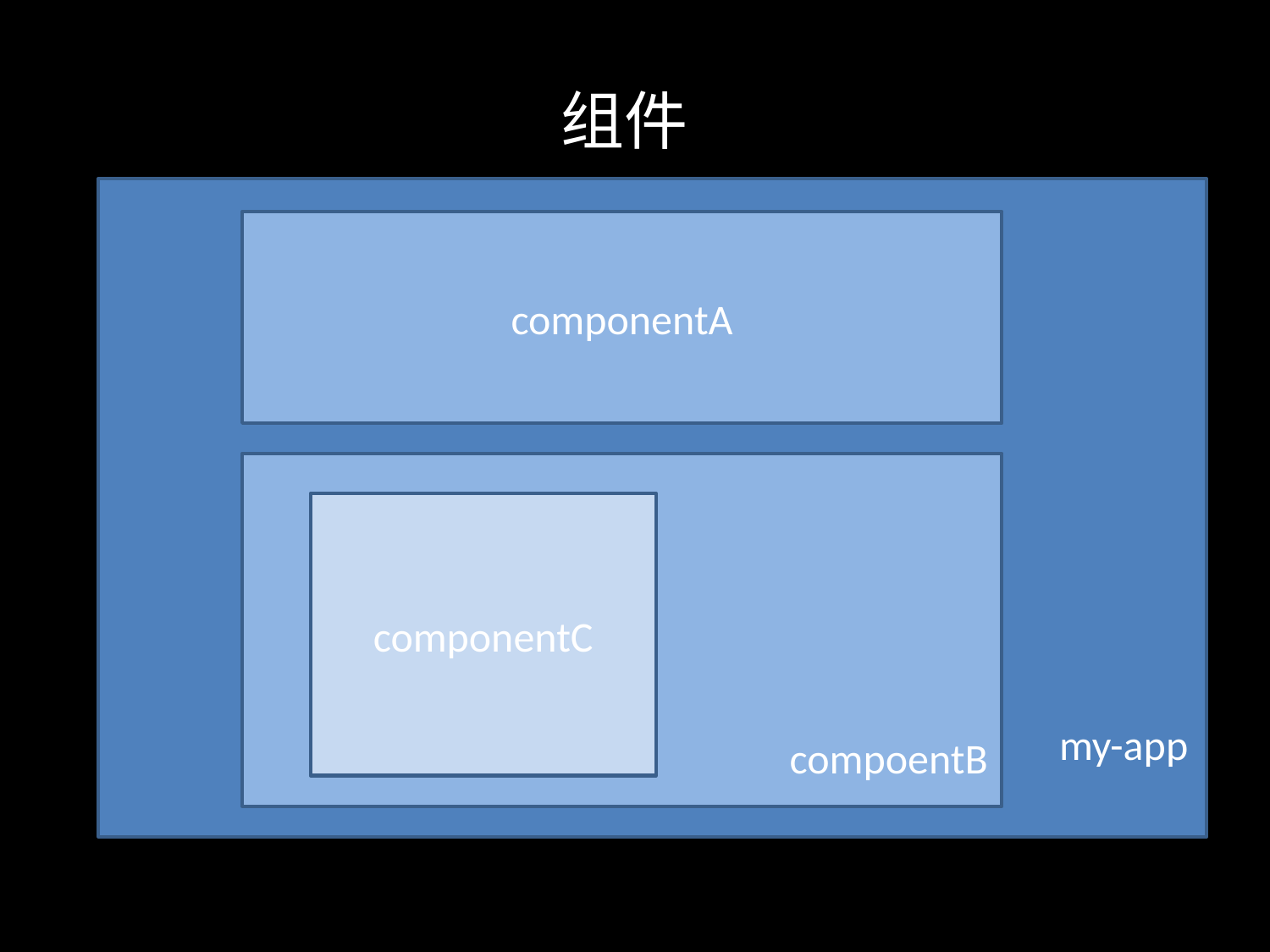

# 组件
对对对
componentA
D
componentC
my-app
compoentB